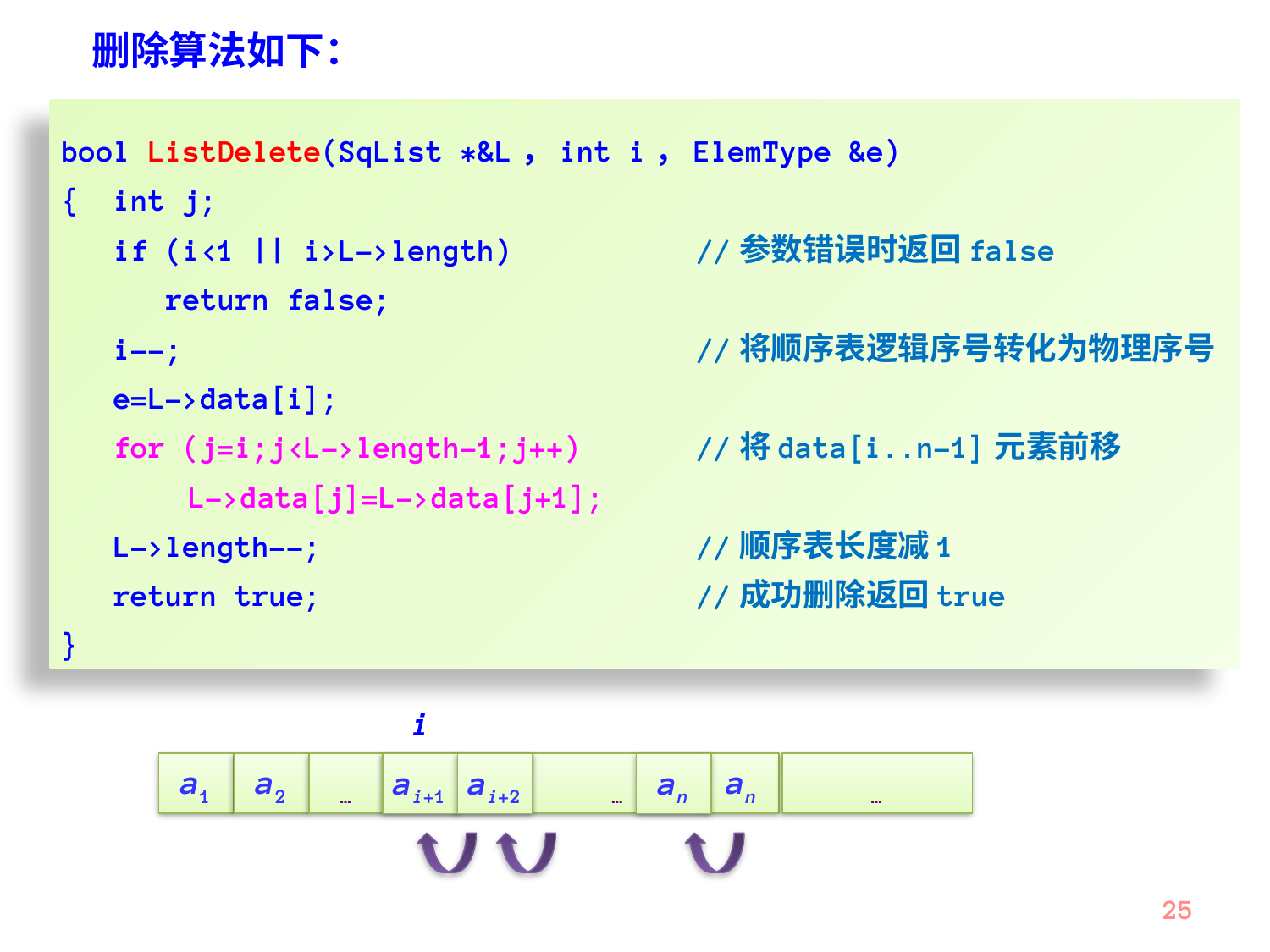

删除算法如下：
bool ListDelete(SqList *&L，int i，ElemType &e)
{  int j;
   if (i<1 || i>L->length)	　	//参数错误时返回false
      return false;
   i--;					//将顺序表逻辑序号转化为物理序号
   e=L->data[i];
   for (j=i;j<L->length-1;j++)  	//将data[i..n-1]元素前移
	L->data[j]=L->data[j+1];
   L->length--;			//顺序表长度减1
   return true;			//成功删除返回true
}
i
a1
a2
…
ai
ai+1
…
an
…
ai+1
ai+2
an

25